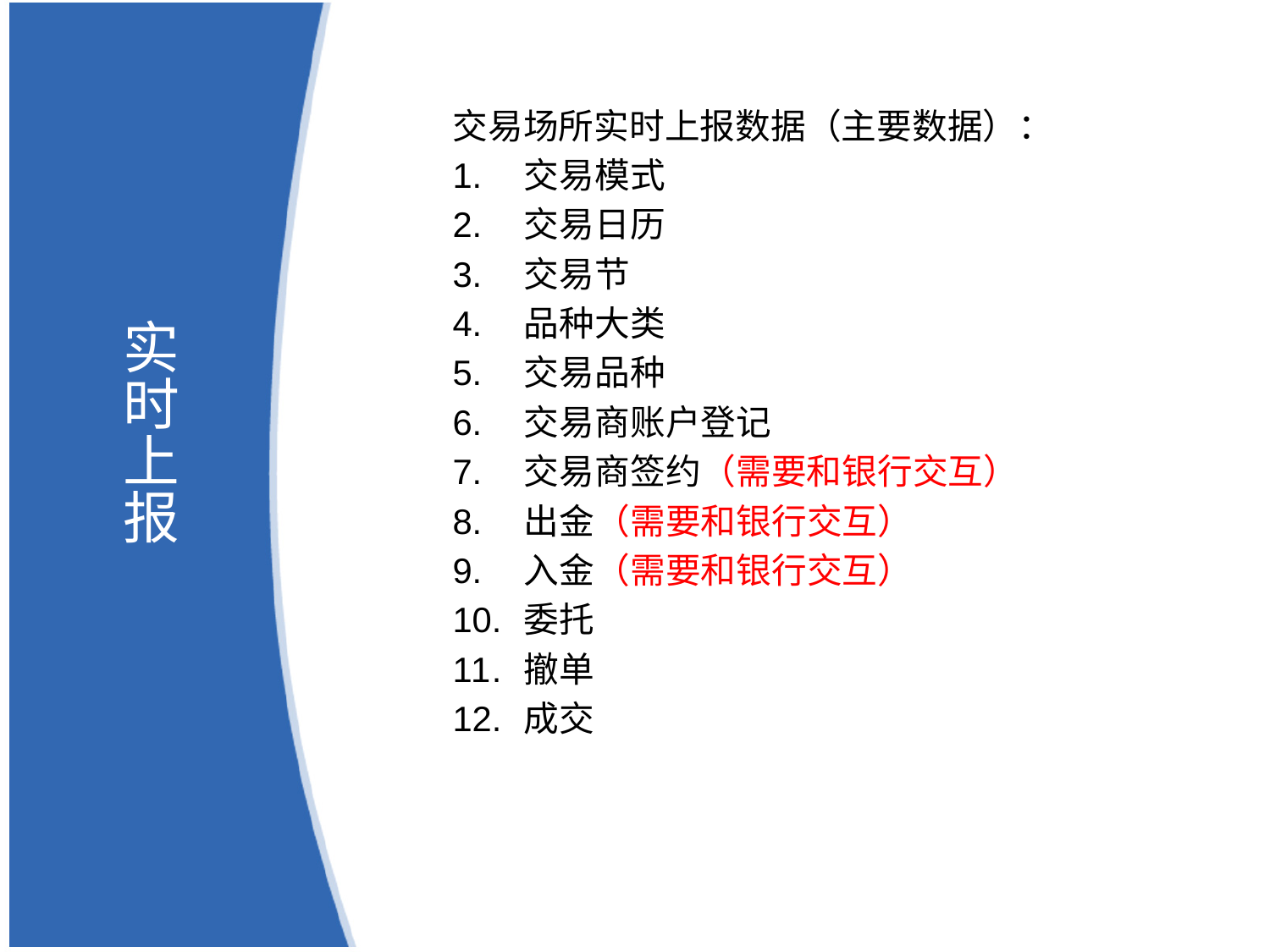

# 实时上报

交易场所实时上报数据（主要数据）：
交易模式
交易日历
交易节
品种大类
交易品种
交易商账户登记
交易商签约（需要和银行交互）
出金（需要和银行交互）
入金（需要和银行交互）
委托
撤单
成交